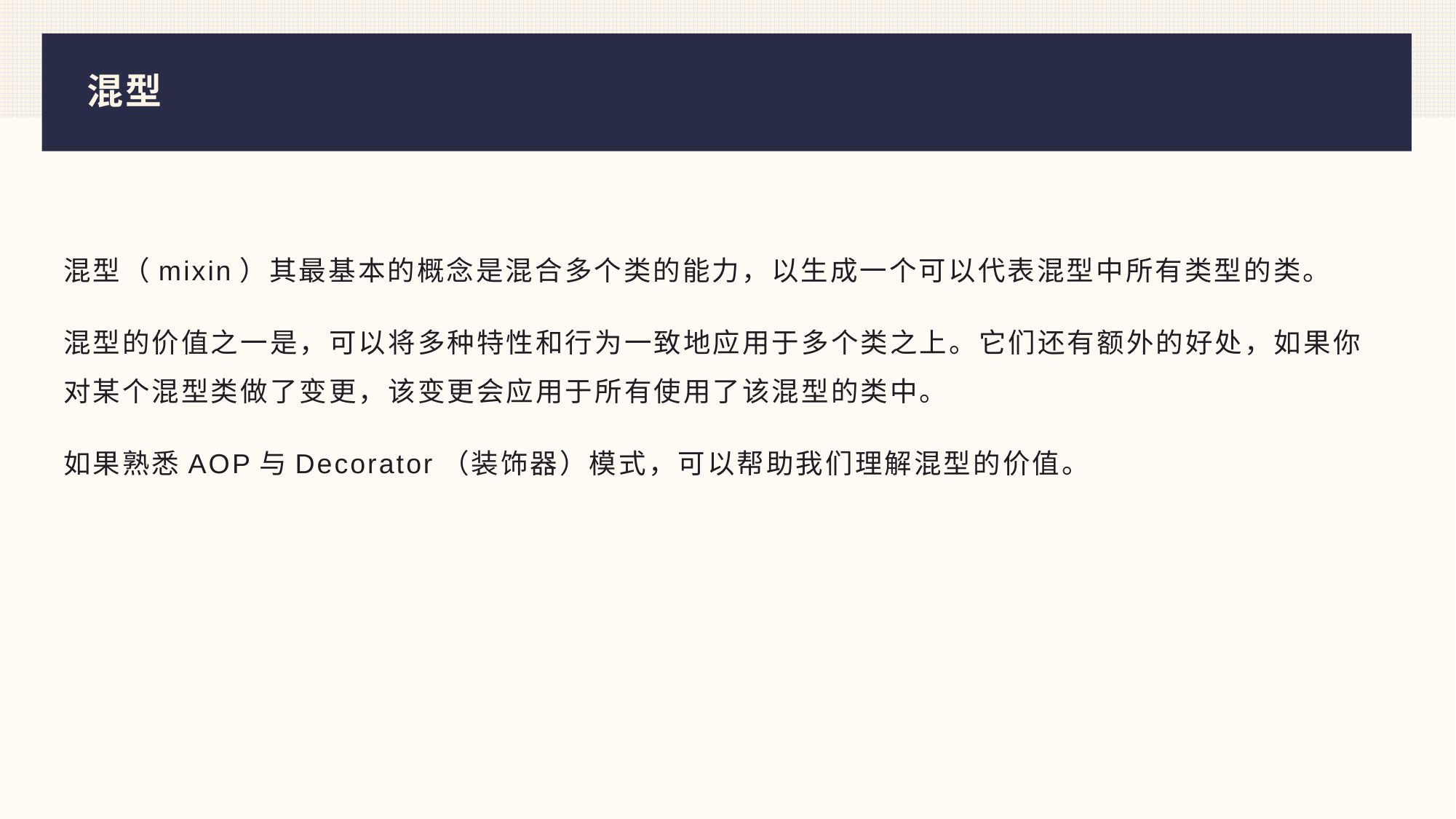

# 混型
混型（mixin）其最基本的概念是混合多个类的能力，以生成一个可以代表混型中所有类型的类。
混型的价值之一是，可以将多种特性和行为一致地应用于多个类之上。它们还有额外的好处，如果你对某个混型类做了变更，该变更会应用于所有使用了该混型的类中。
如果熟悉AOP与Decorator（装饰器）模式，可以帮助我们理解混型的价值。